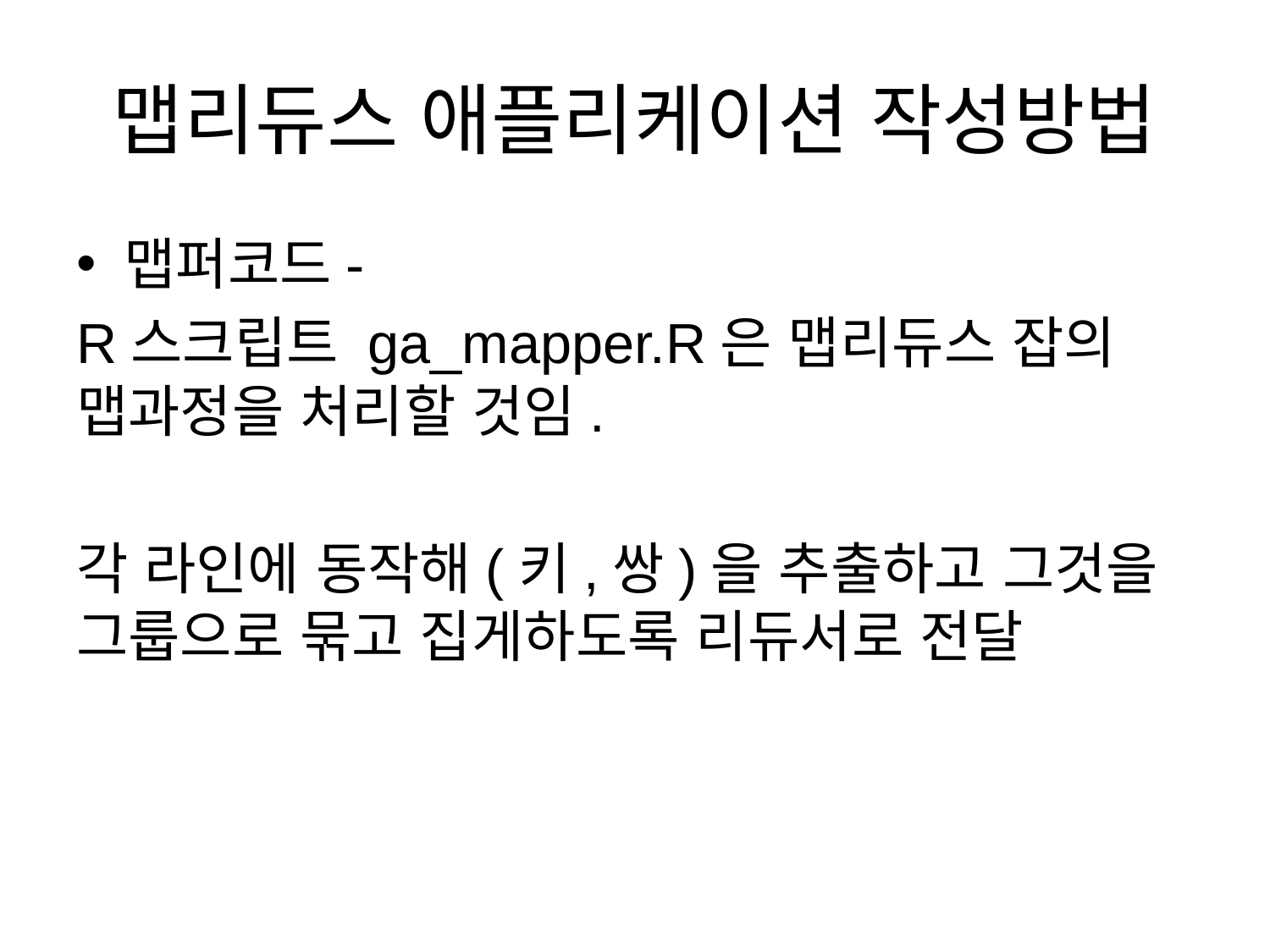

# 맵리듀스 애플리케이션 작성방법
맵퍼코드-
R스크립트 ga_mapper.R은 맵리듀스 잡의 맵과정을 처리할 것임.

각 라인에 동작해(키,쌍)을 추출하고 그것을 그룹으로 묶고 집게하도록 리듀서로 전달